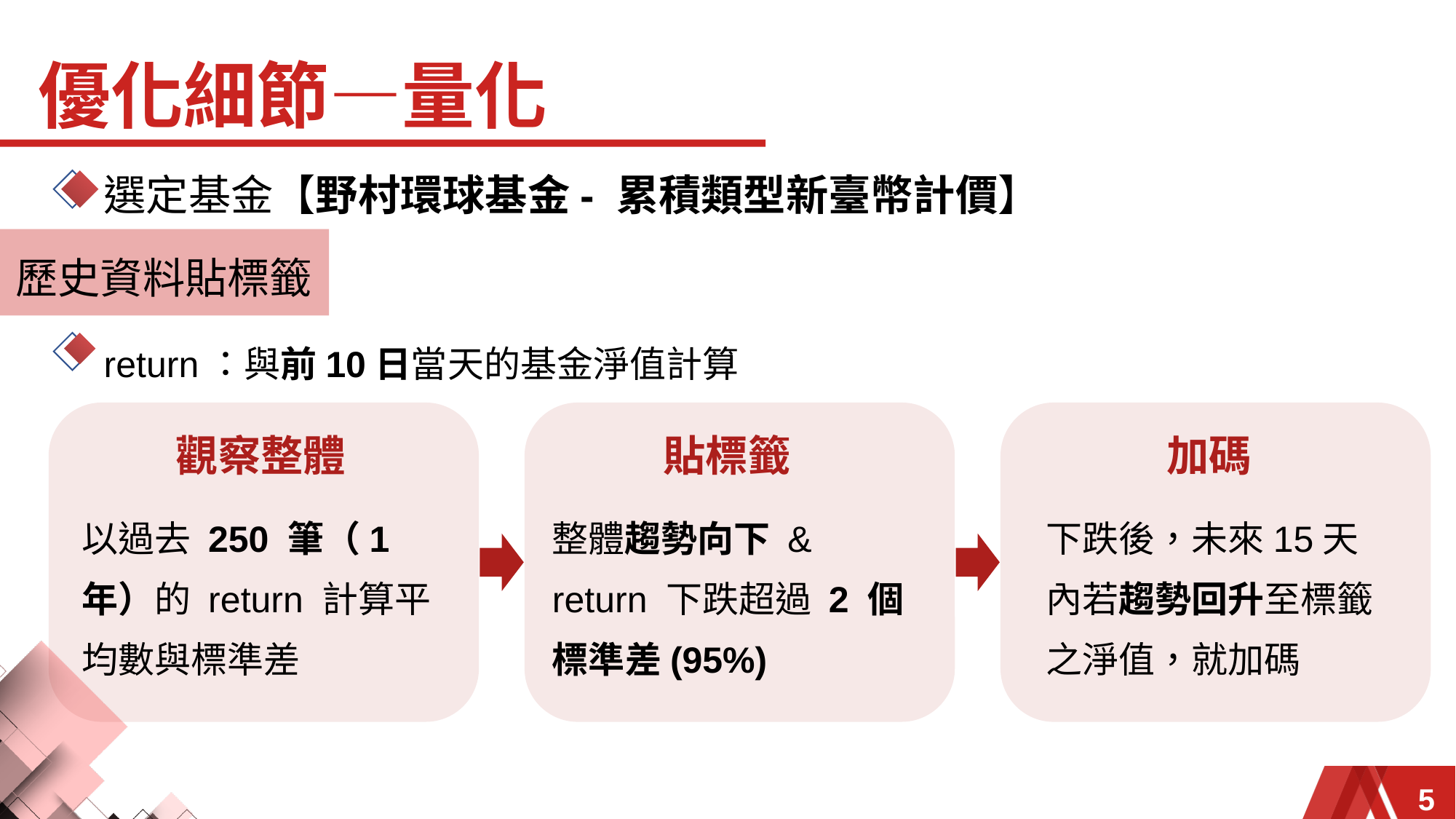

優化細節—量化
選定基金【野村環球基金- 累積類型新臺幣計價】

歷史資料貼標籤
return：與前10日當天的基金淨值計算

觀察整體
以過去 250 筆（1年）的 return 計算平均數與標準差

貼標籤
整體趨勢向下 &
return 下跌超過 2 個標準差(95%)

加碼
下跌後，未來15天內若趨勢回升至標籤之淨值，就加碼

5